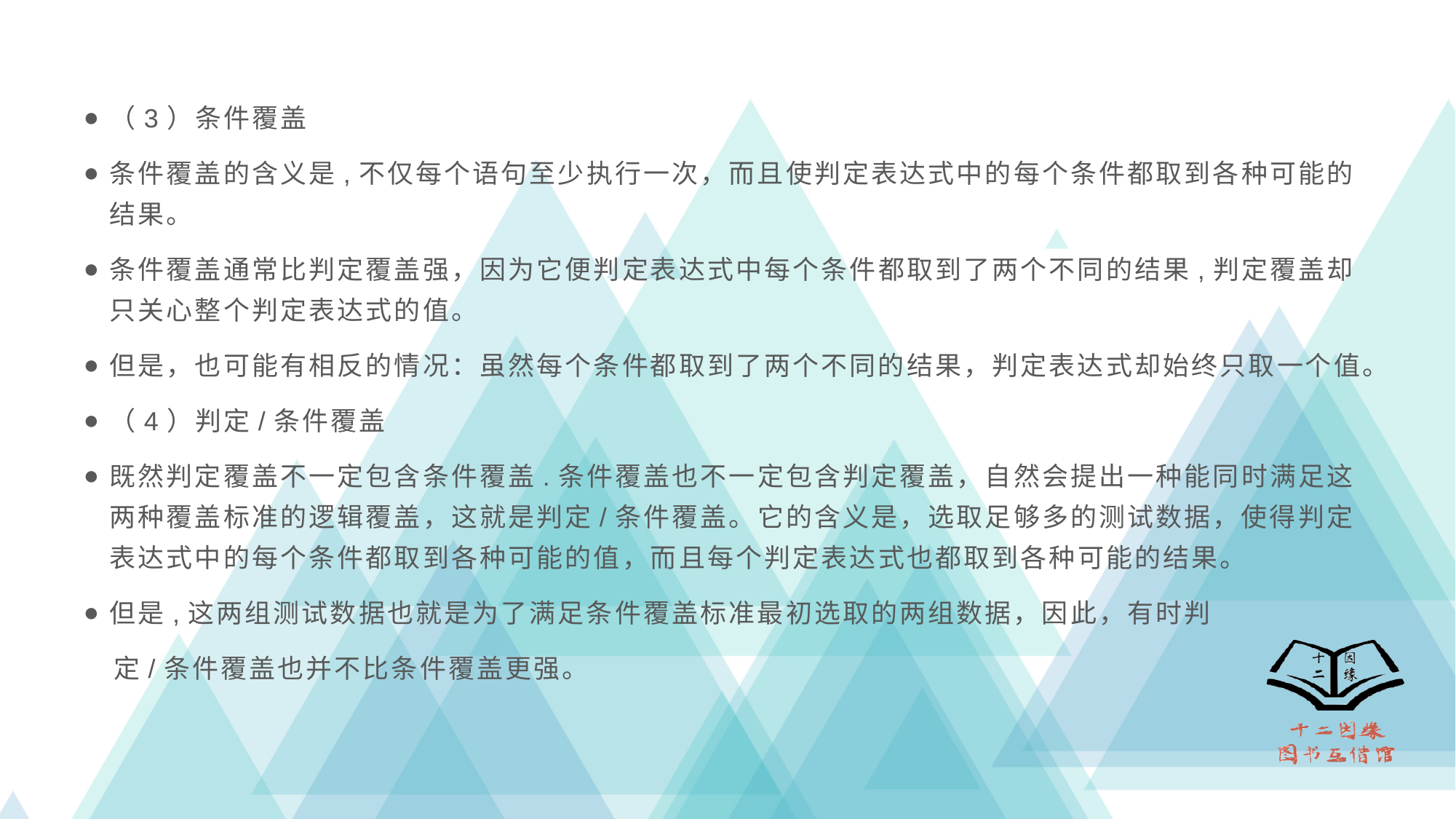

（3）条件覆盖
条件覆盖的含义是,不仅每个语句至少执行一次，而且使判定表达式中的每个条件都取到各种可能的结果。
条件覆盖通常比判定覆盖强，因为它便判定表达式中每个条件都取到了两个不同的结果,判定覆盖却只关心整个判定表达式的值。
但是，也可能有相反的情况：虽然每个条件都取到了两个不同的结果，判定表达式却始终只取一个值。
（4）判定/条件覆盖
既然判定覆盖不一定包含条件覆盖.条件覆盖也不一定包含判定覆盖，自然会提出一种能同时满足这两种覆盖标准的逻辑覆盖，这就是判定/条件覆盖。它的含义是，选取足够多的测试数据，使得判定表达式中的每个条件都取到各种可能的值，而且每个判定表达式也都取到各种可能的结果。
但是,这两组测试数据也就是为了满足条件覆盖标准最初选取的两组数据，因此，有时判
   定/条件覆盖也并不比条件覆盖更强。